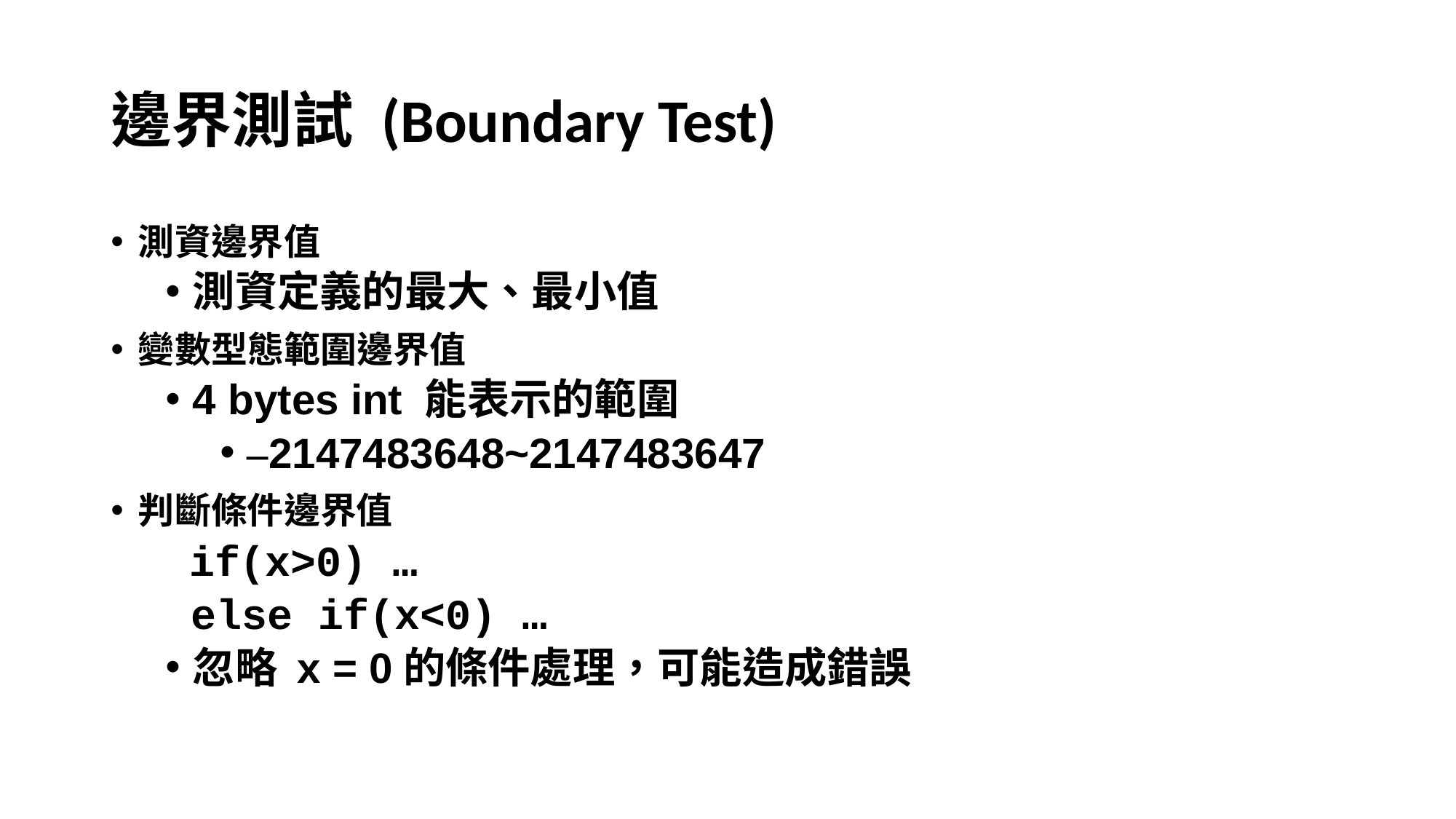

# 邊界測試 (Boundary Test)
測資邊界值
測資定義的最大、最小值
變數型態範圍邊界值
4 bytes int 能表示的範圍
–2147483648~2147483647
判斷條件邊界值
  if(x>0) …
 else if(x<0) …
忽略 x = 0的條件處理，可能造成錯誤